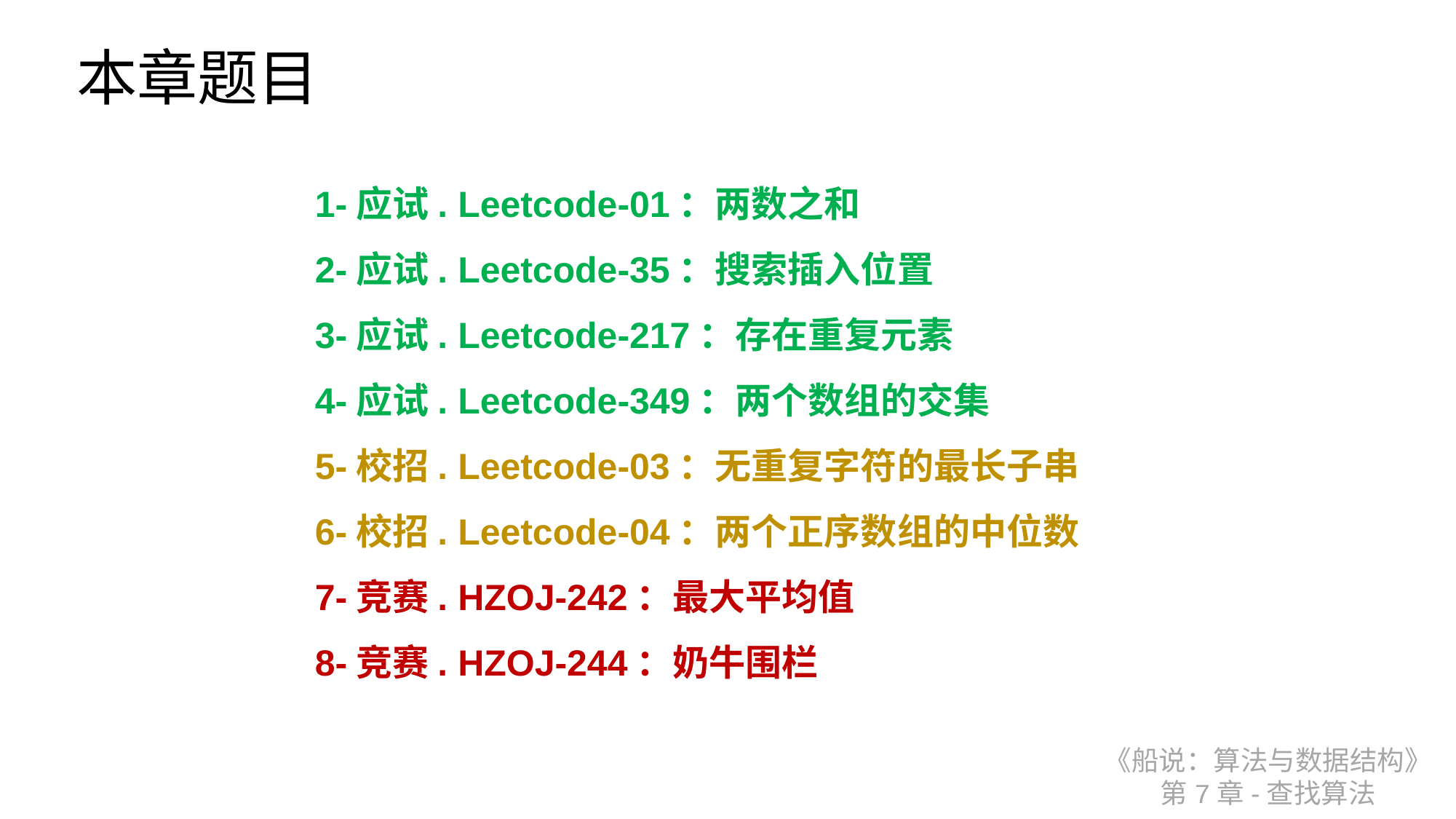

本章题目
1-应试. Leetcode-01：两数之和
2-应试. Leetcode-35：搜索插入位置
3-应试. Leetcode-217：存在重复元素
4-应试. Leetcode-349：两个数组的交集
5-校招. Leetcode-03：无重复字符的最长子串
6-校招. Leetcode-04：两个正序数组的中位数
7-竞赛. HZOJ-242：最大平均值
8-竞赛. HZOJ-244：奶牛围栏